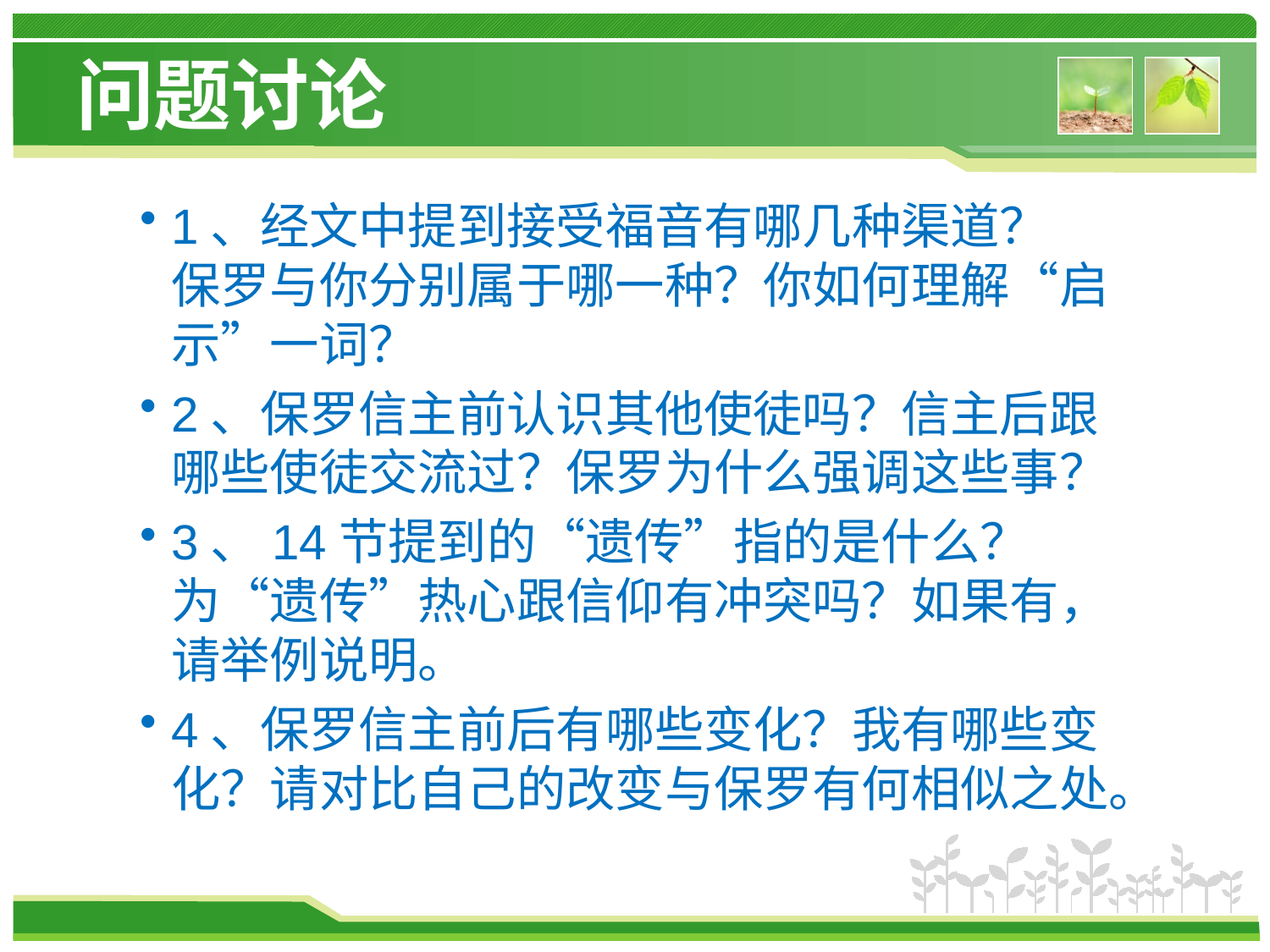

# 问题讨论
1、经文中提到接受福音有哪几种渠道？   保罗与你分别属于哪一种？你如何理解“启示”一词？
2、保罗信主前认识其他使徒吗？信主后跟哪些使徒交流过？保罗为什么强调这些事？
3、14节提到的“遗传”指的是什么？     为“遗传”热心跟信仰有冲突吗？如果有，请举例说明。
4、保罗信主前后有哪些变化？我有哪些变化？请对比自己的改变与保罗有何相似之处。